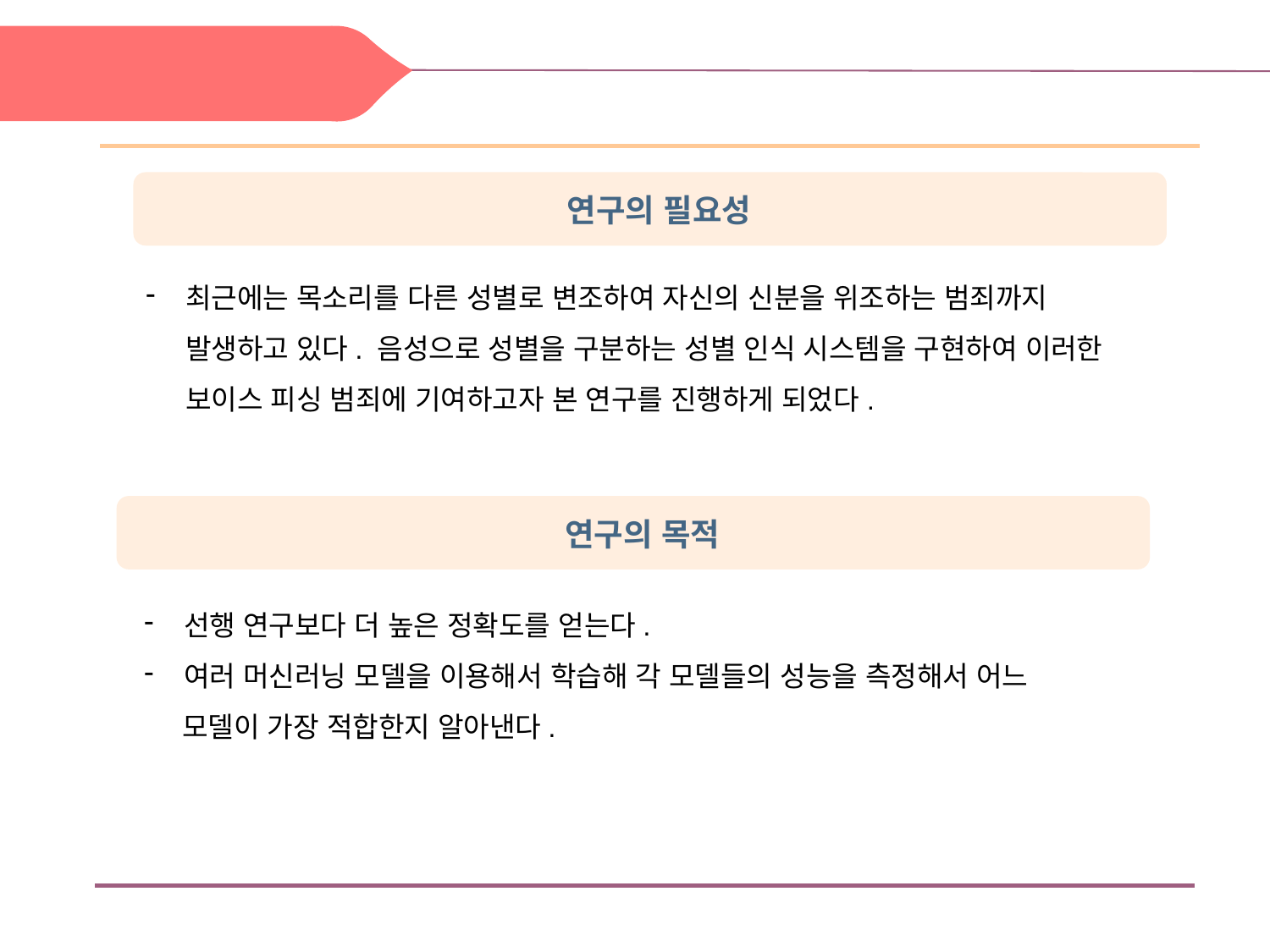

서론

연구의 필요성
최근에는 목소리를 다른 성별로 변조하여 자신의 신분을 위조하는 범죄까지 발생하고 있다. 음성으로 성별을 구분하는 성별 인식 시스템을 구현하여 이러한 보이스 피싱 범죄에 기여하고자 본 연구를 진행하게 되었다.

연구의 목적
선행 연구보다 더 높은 정확도를 얻는다.
여러 머신러닝 모델을 이용해서 학습해 각 모델들의 성능을 측정해서 어느
    모델이 가장 적합한지 알아낸다.